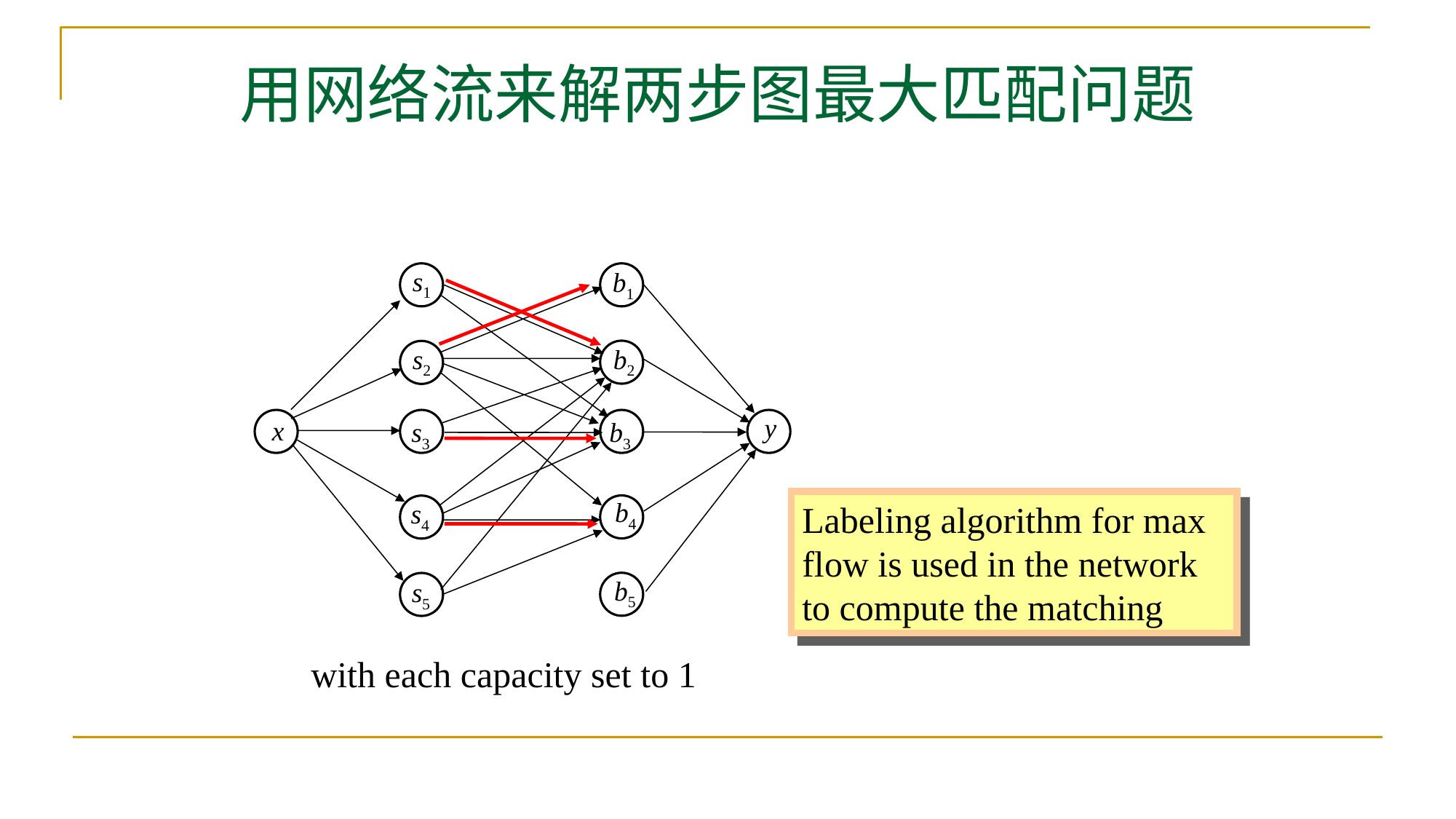

# 用网络流来解两步图最大匹配问题
s1
b1

y

x

s2
b2

s3
b3

b4
Labeling algorithm for max flow is used in the network to compute the matching
s4

b5
s5

with each capacity set to 1